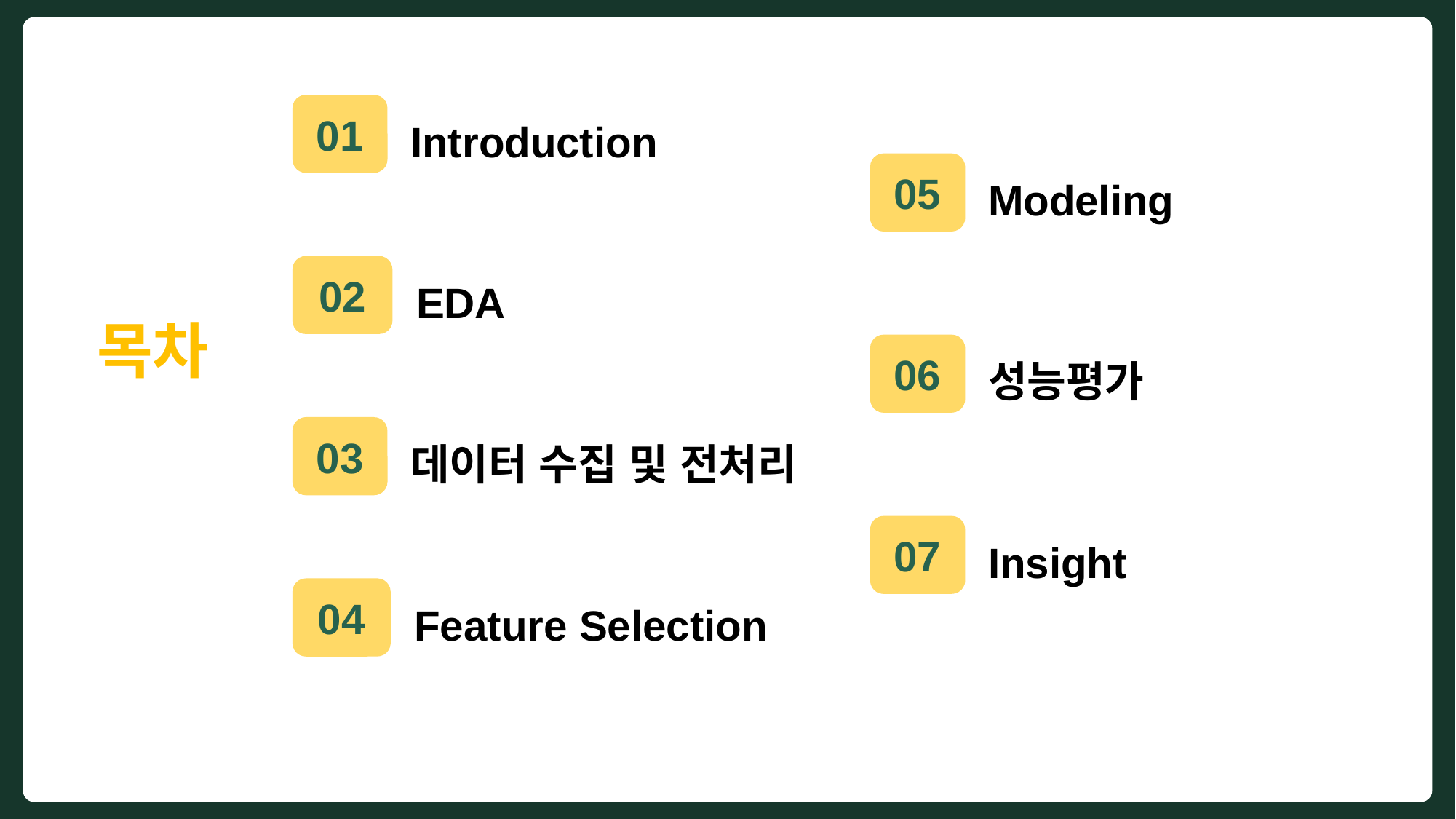

01
Introduction
05
Modeling
02
EDA
목차
06
성능평가
03
데이터 수집 및 전처리
07
Insight
04
Feature Selection